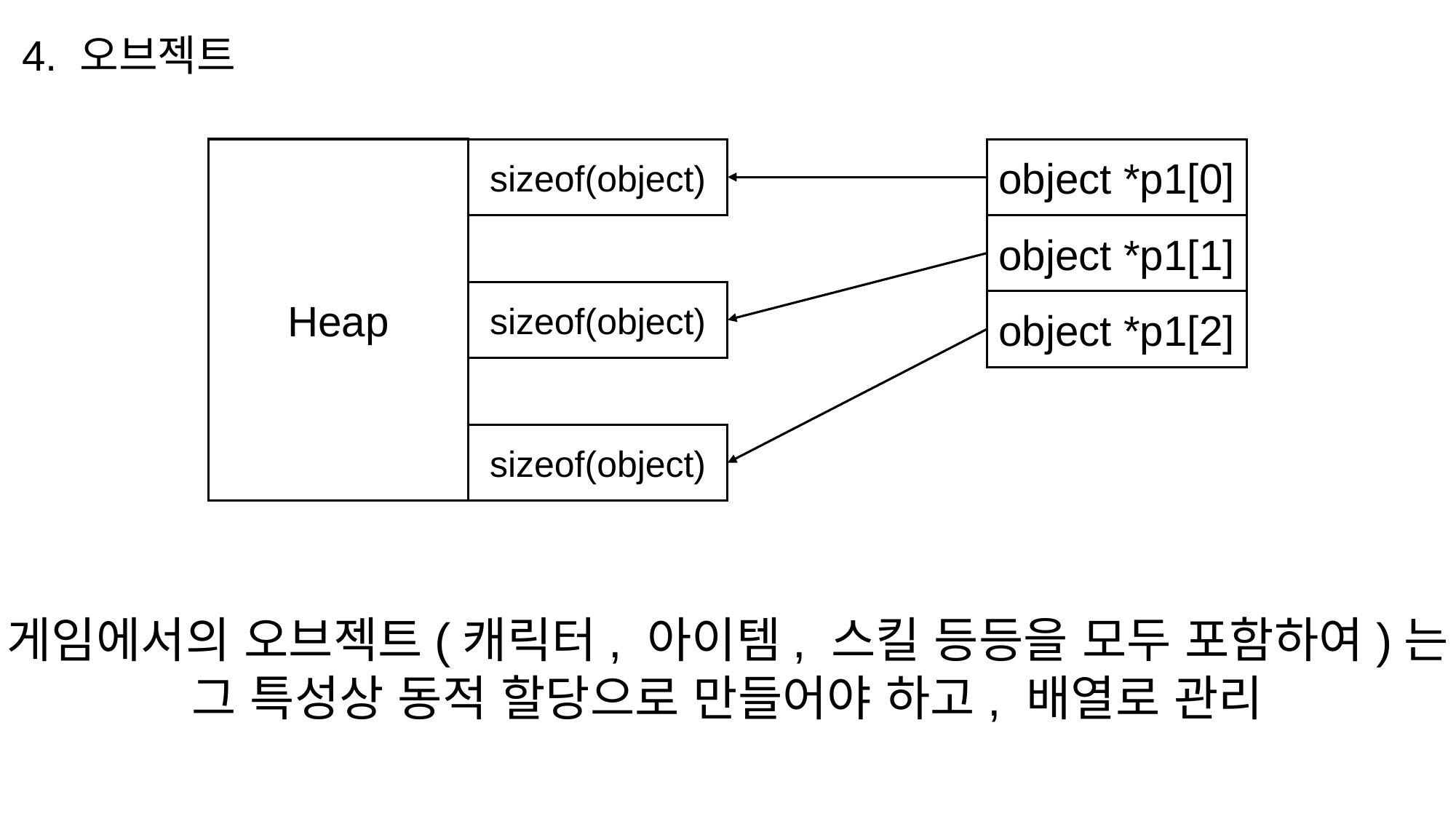

4. 오브젝트
Heap
sizeof(object)
object *p1[0]
object *p1[1]
sizeof(object)
object *p1[2]
sizeof(object)
게임에서의 오브젝트(캐릭터, 아이템, 스킬 등등을 모두 포함하여)는
그 특성상 동적 할당으로 만들어야 하고, 배열로 관리